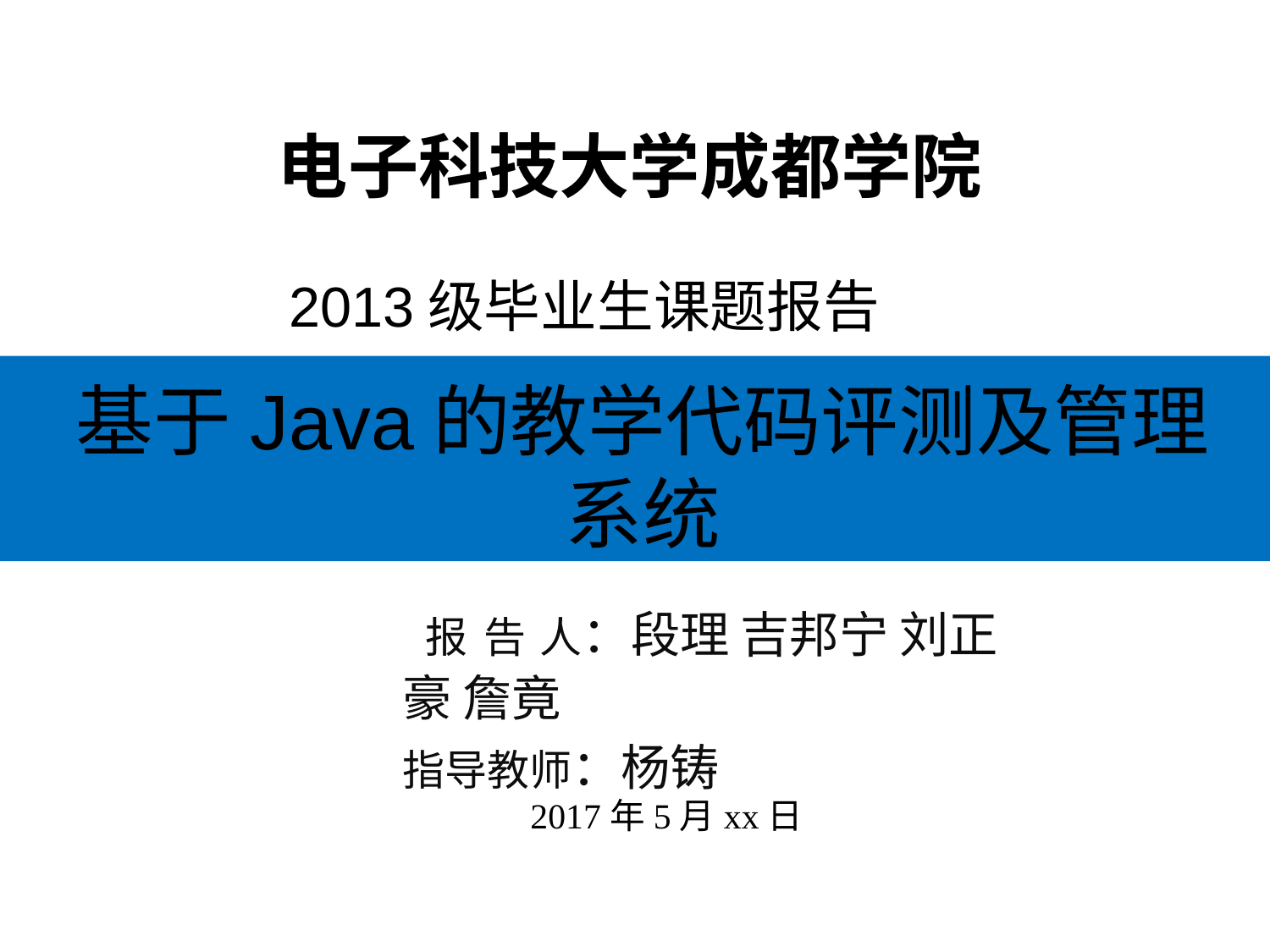

电子科技大学成都学院
2013级毕业生课题报告

# 基于Java的教学代码评测及管理系统
 报 告 人：段理 吉邦宁 刘正豪 詹竟
指导教师：杨铸
2017年5月xx日